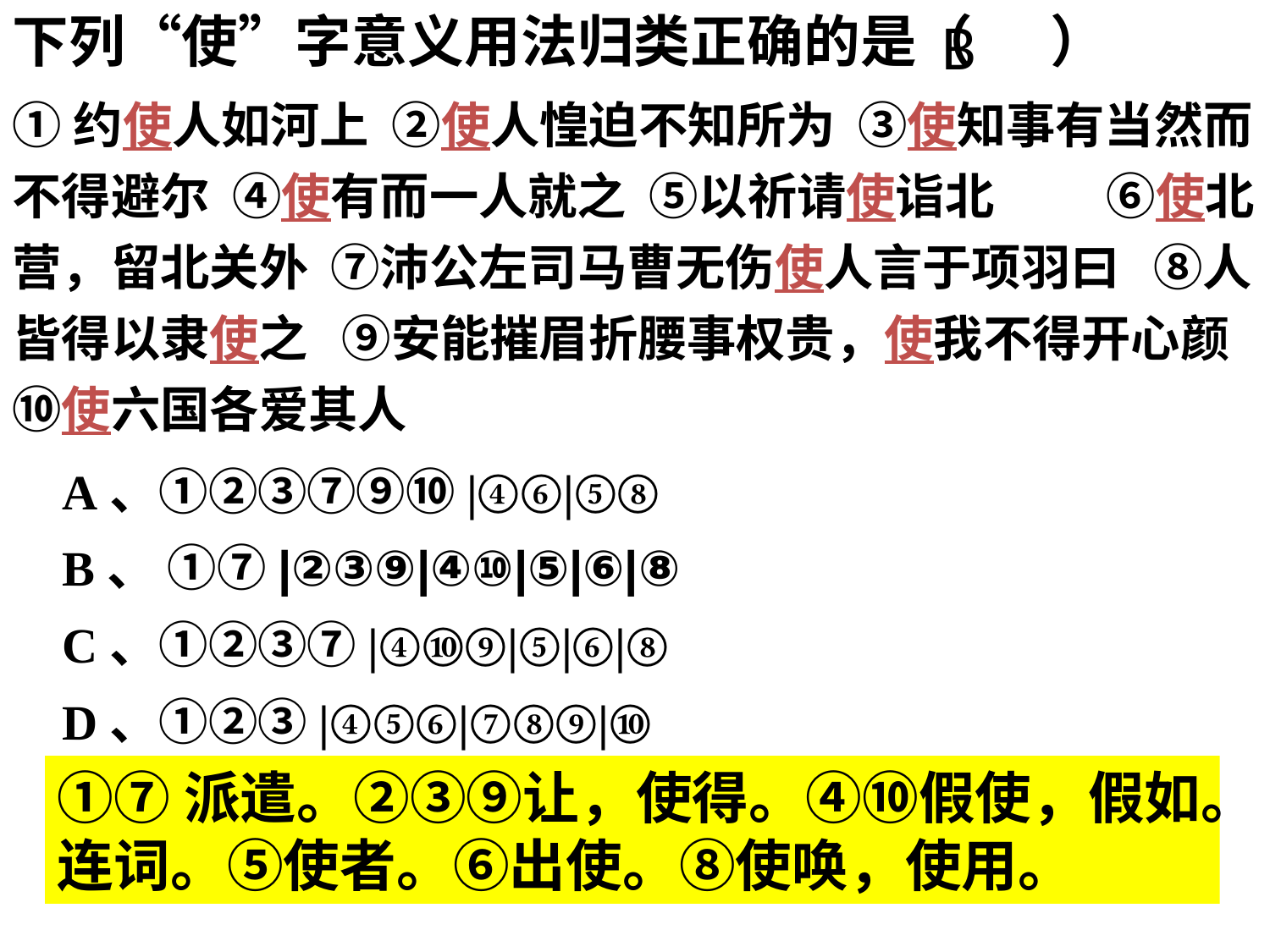

下列“使”字意义用法归类正确的是（      ）
B
①约使人如河上  ②使人惶迫不知所为  ③使知事有当然而不得避尔  ④使有而一人就之  ⑤以祈请使诣北          ⑥使北营，留北关外  ⑦沛公左司马曹无伤使人言于项羽曰   ⑧人皆得以隶使之   ⑨安能摧眉折腰事权贵，使我不得开心颜   ⑩使六国各爱其人
A、①②③⑦⑨⑩|④⑥|⑤⑧                                               B、 ①⑦|②③⑨|④⑩|⑤|⑥|⑧                                              C、①②③⑦|④⑩⑨|⑤|⑥|⑧                                               D、①②③|④⑤⑥|⑦⑧⑨|⑩
①⑦派遣。②③⑨让，使得。④⑩假使，假如。连词。⑤使者。⑥出使。⑧使唤，使用。